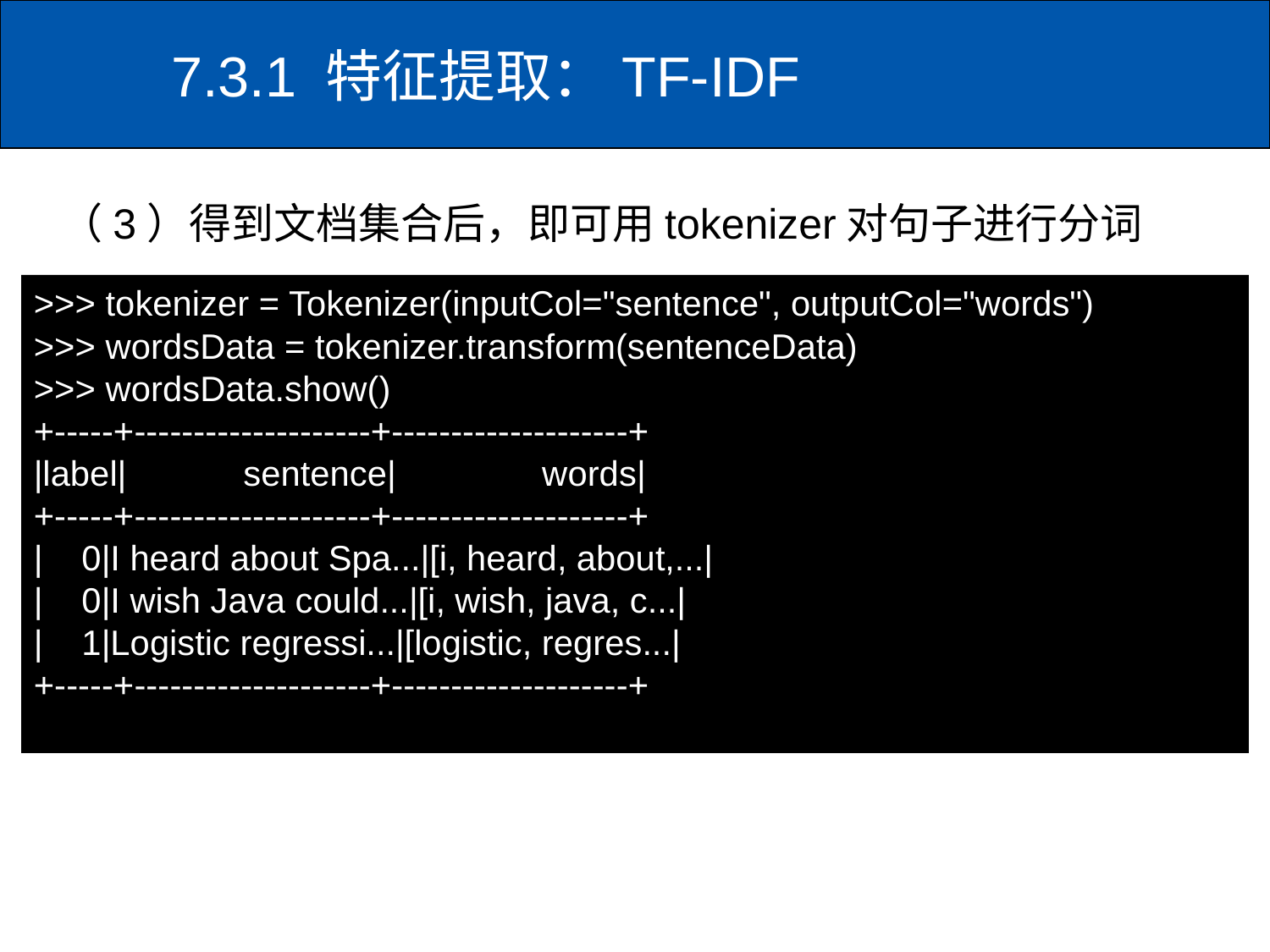

# 7.3.1 特征提取：TF-IDF
（3）得到文档集合后，即可用tokenizer对句子进行分词
>>> tokenizer = Tokenizer(inputCol="sentence", outputCol="words")
>>> wordsData = tokenizer.transform(sentenceData)
>>> wordsData.show()
+-----+--------------------+--------------------+
|label|            sentence|               words|
+-----+--------------------+--------------------+
|    0|I heard about Spa...|[i, heard, about,...|
|    0|I wish Java could...|[i, wish, java, c...|
|    1|Logistic regressi...|[logistic, regres...|
+-----+--------------------+--------------------+